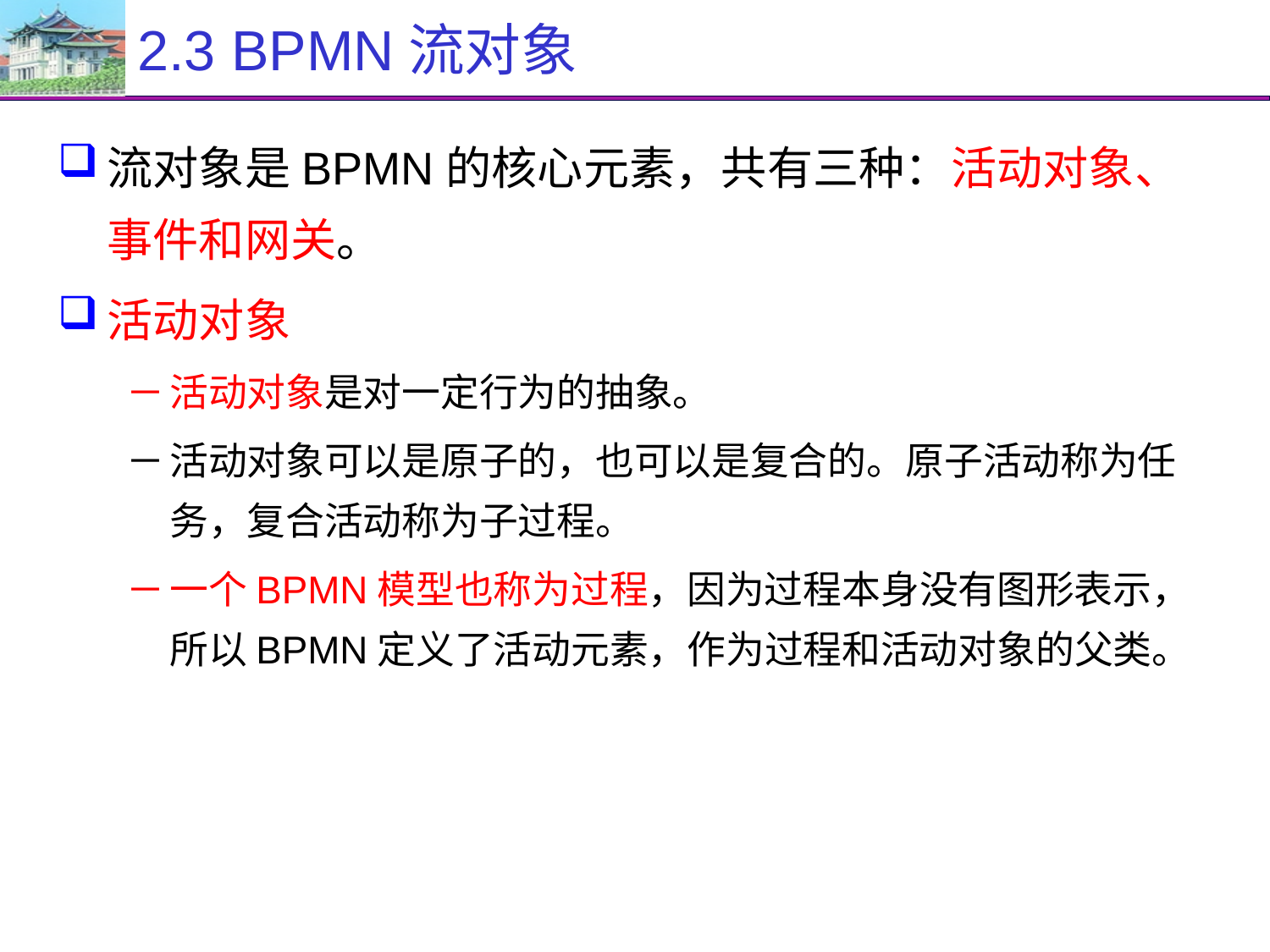

# 2.3 BPMN流对象
流对象是BPMN的核心元素，共有三种：活动对象、事件和网关。
活动对象
活动对象是对一定行为的抽象。
活动对象可以是原子的，也可以是复合的。原子活动称为任务，复合活动称为子过程。
一个BPMN模型也称为过程，因为过程本身没有图形表示，所以BPMN定义了活动元素，作为过程和活动对象的父类。